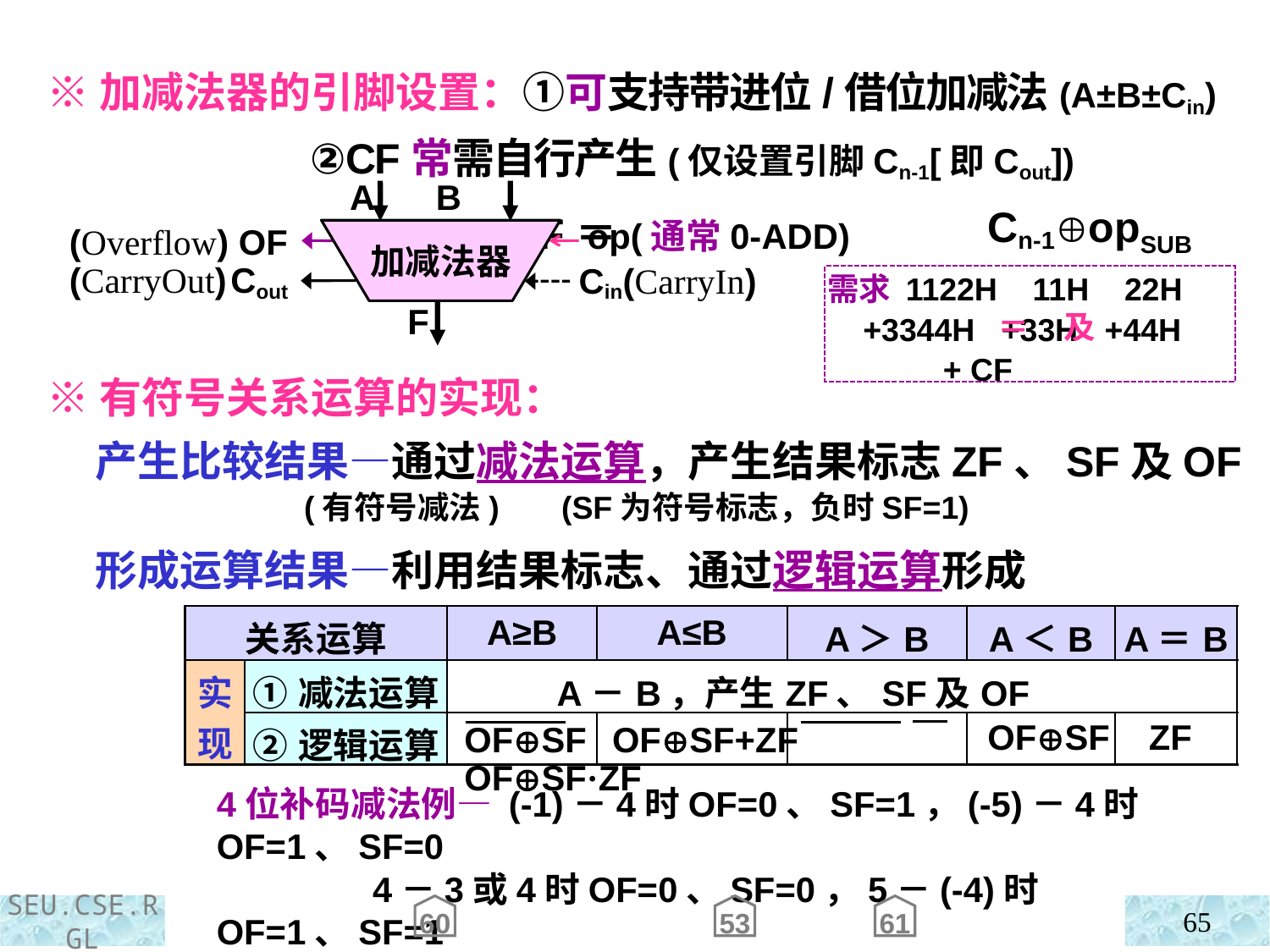

※加减法器的引脚设置：①可支持带进位/借位加减法(A±B±Cin)
                       ②CF常需自行产生(仅设置引脚Cn-1[即Cout])
                                        CF＝
A      B

op(通常0-ADD)
加减法器
(Overflow) OF

(CarryOut) Cout

F

Cn-1⊕opSUB
Cin(CarryIn)

需求 1122H    11H    22H
    +3344H   +33H   +44H
             + CF
＝      及
 ※有符号关系运算的实现：
     产生比较结果—通过减法运算，产生结果标志ZF、SF及OF
                              (有符号减法)       (SF为符号标志，负时SF=1)
     形成运算结果—利用结果标志、通过逻辑运算形成
| 关系运算 |  | A≥B | A≤B | A＞B | A＜B | A＝B |
| --- | --- | --- | --- | --- | --- | --- |
| 实现 | ①减法运算 | A－B，产生ZF、SF及OF |  |  |  |  |
|  | ②逻辑运算 |  |  |  |  |  |
OF⊕SF    ZF
OF⊕SF   OF⊕SF+ZF  OF⊕SF·ZF
4位补码减法例— (-1)－4时OF=0、SF=1，(-5)－4时OF=1、SF=0
                4－3或4时OF=0、SF=0，5－(-4)时OF=1、SF=1
60
53
61
65